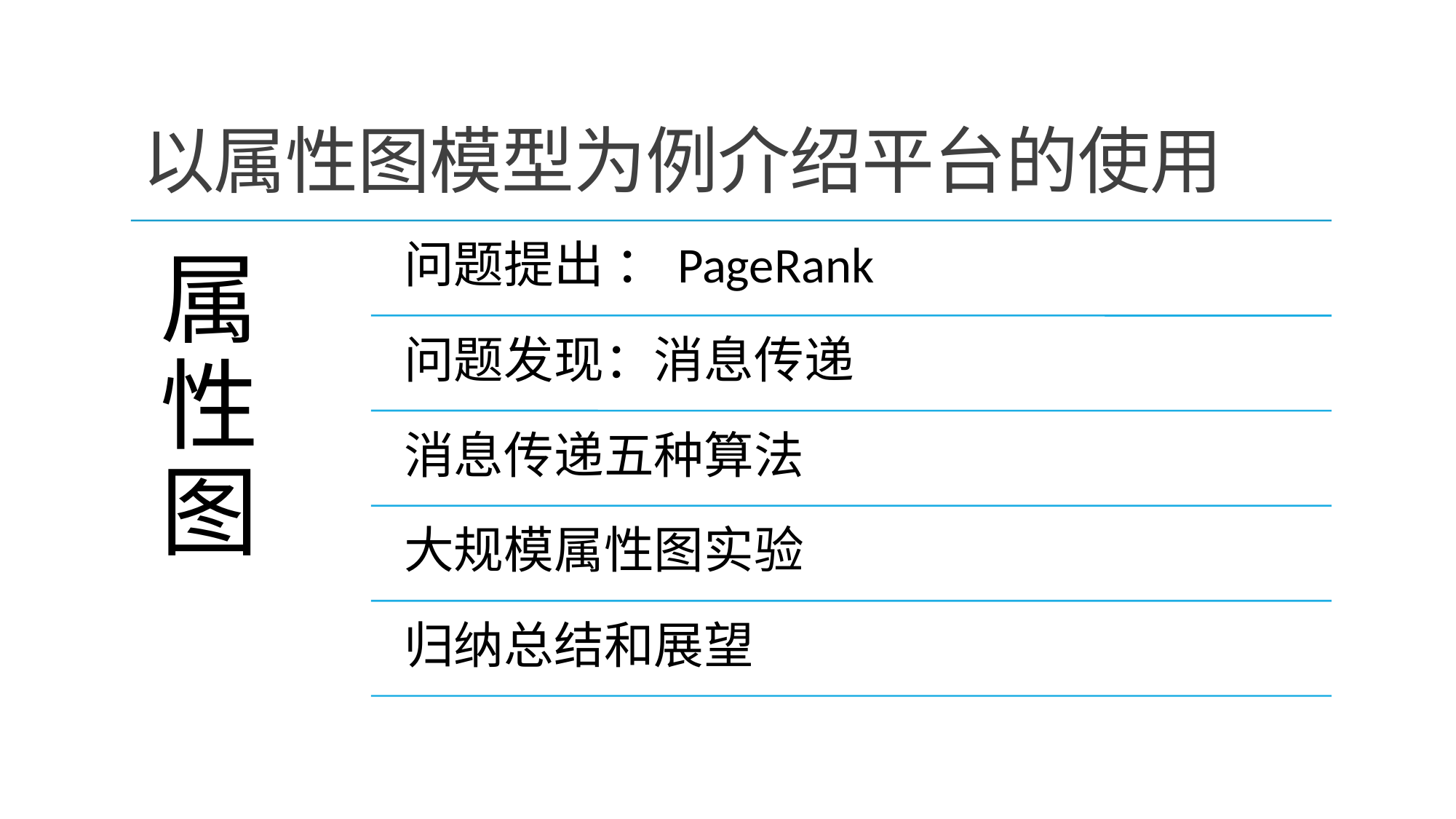

# 以属性图模型为例介绍平台的使用
属性图
问题提出 ：PageRank
问题发现：消息传递
消息传递五种算法
大规模属性图实验
归纳总结和展望